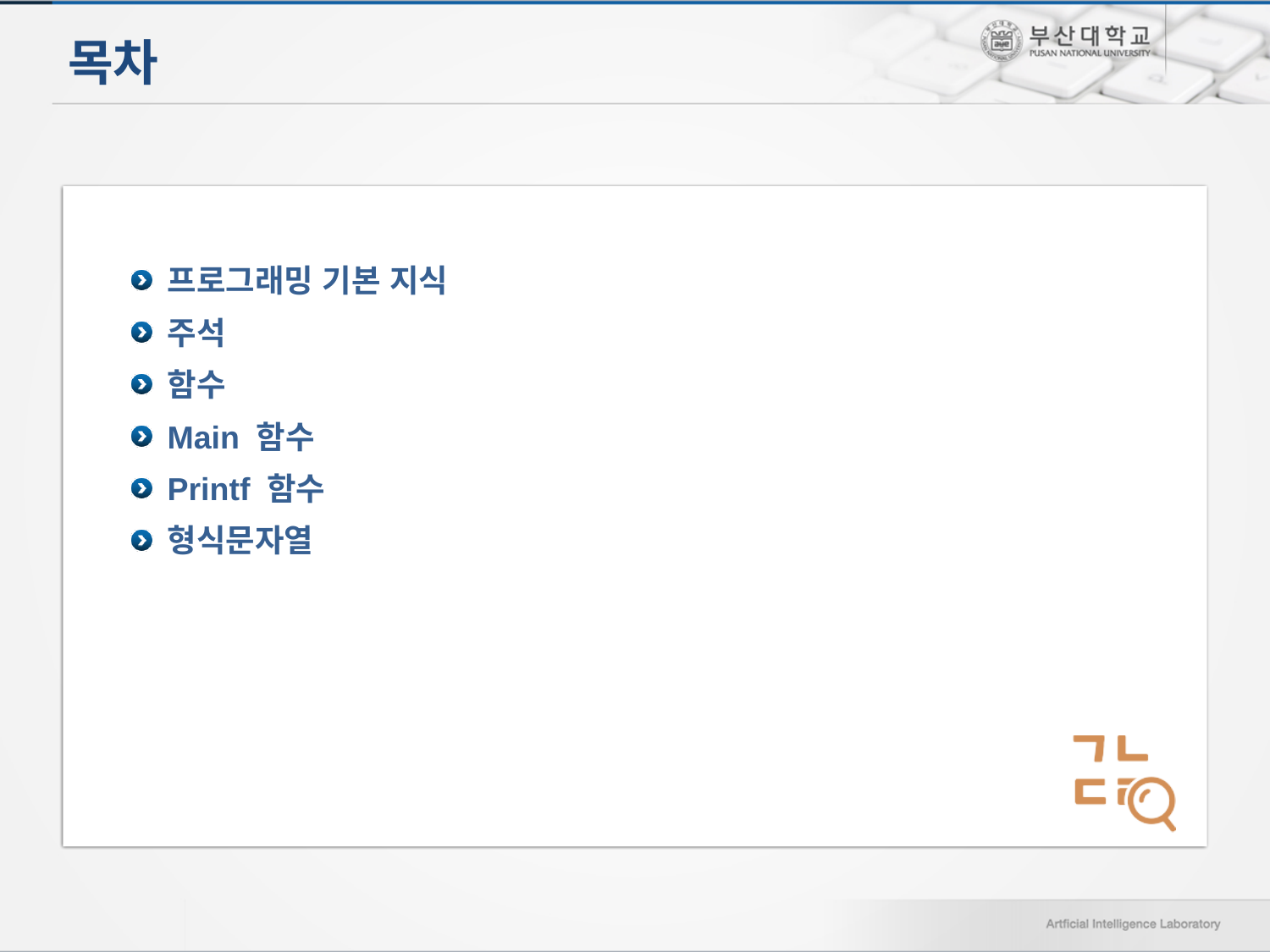

# 목차
프로그래밍 기본 지식
주석
함수
Main 함수
Printf 함수
형식문자열